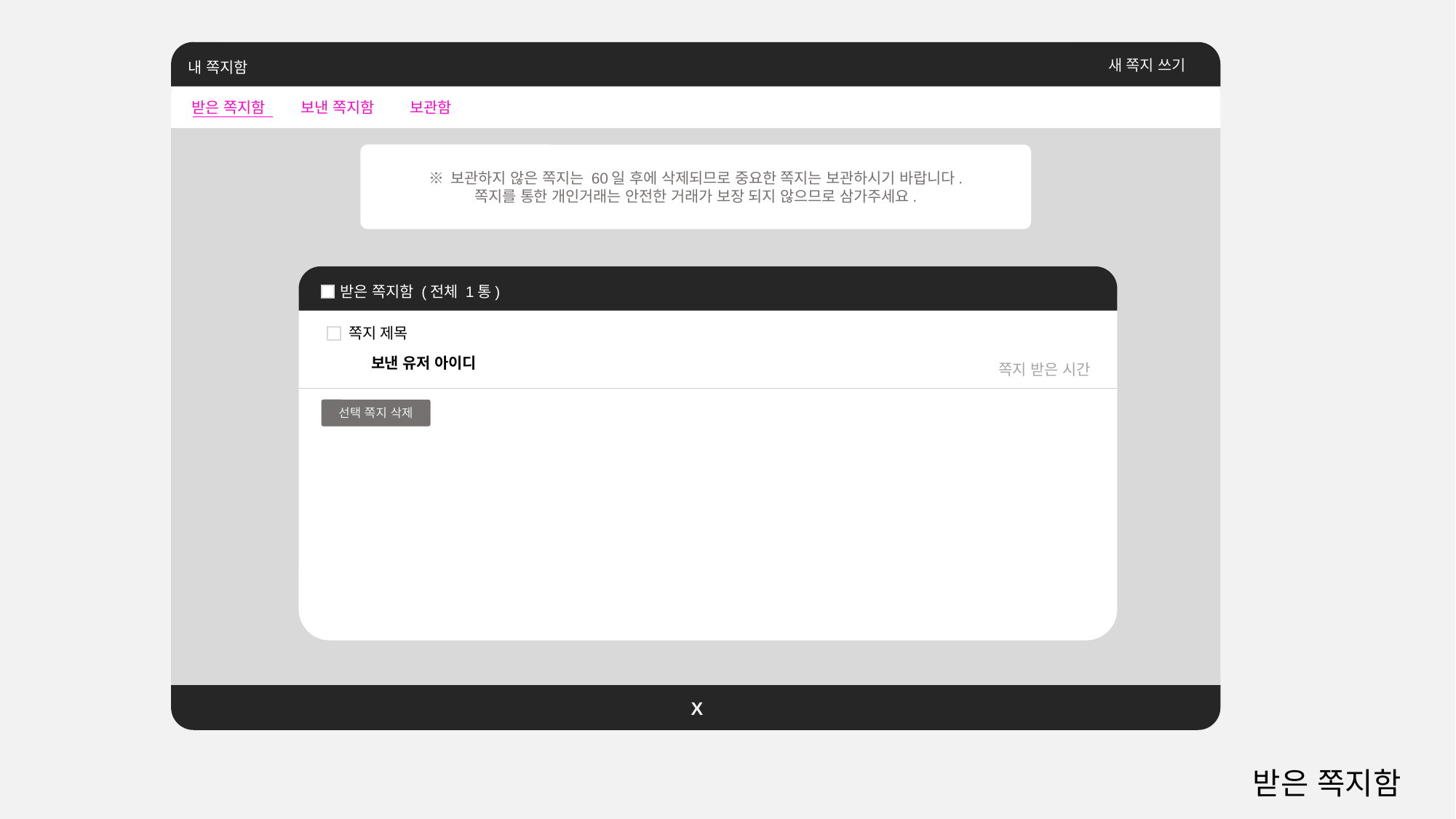

내 쪽지함
받은 쪽지함	보낸 쪽지함	보관함

※ 보관하지 않은 쪽지는 60일 후에 삭제되므로 중요한 쪽지는 보관하시기 바랍니다.
쪽지를 통한 개인거래는 안전한 거래가 보장 되지 않으므로 삼가주세요.

     받은 쪽지함 (전체 1통)
쪽지 제목

새 쪽지 쓰기
새 쪽지 쓰기

보낸 유저 아이디
쪽지 받은 시간
선택 쪽지 삭제
X
받은 쪽지함